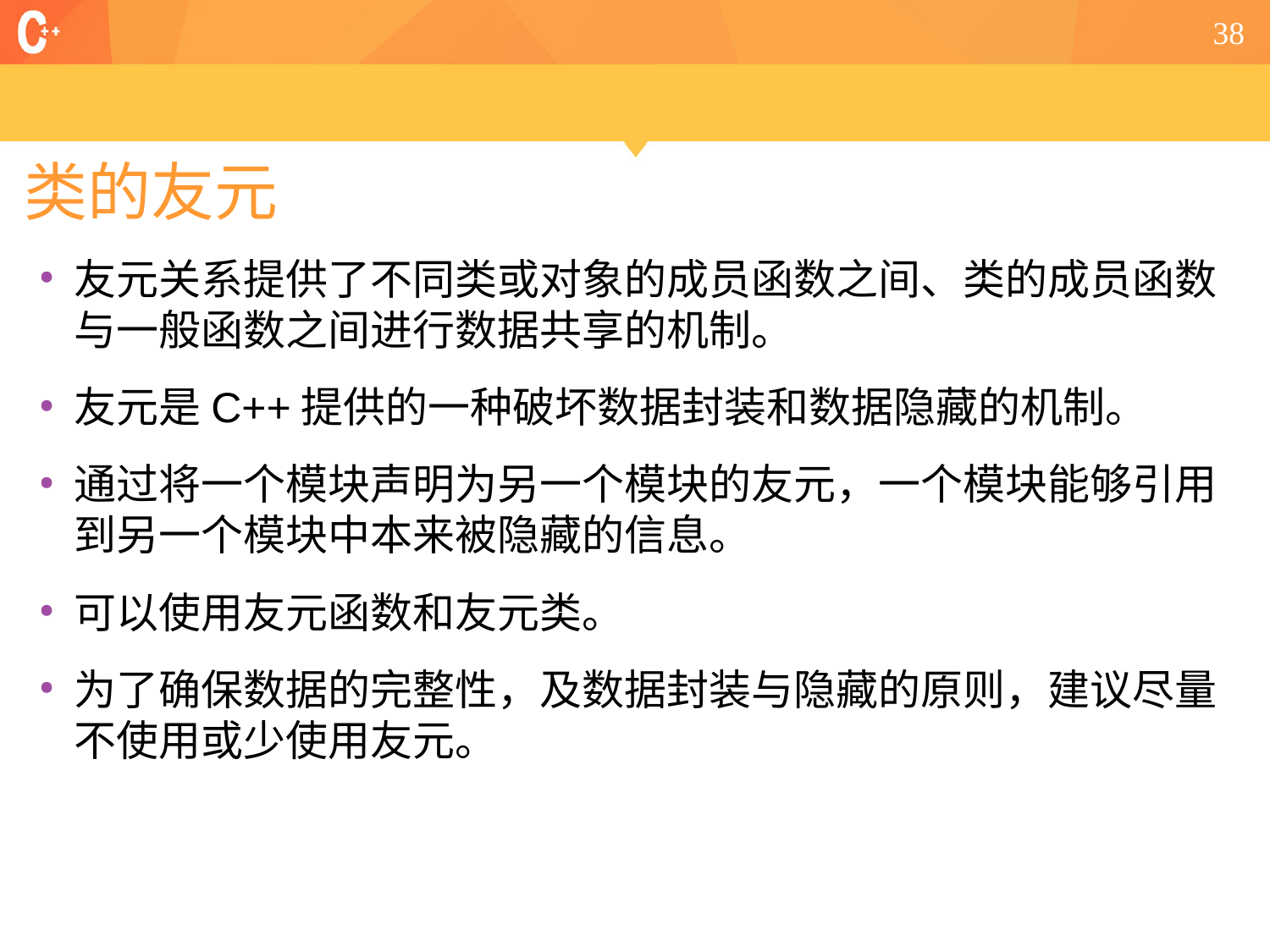

38
# 类的友元
友元关系提供了不同类或对象的成员函数之间、类的成员函数与一般函数之间进行数据共享的机制。
友元是C++提供的一种破坏数据封装和数据隐藏的机制。
通过将一个模块声明为另一个模块的友元，一个模块能够引用到另一个模块中本来被隐藏的信息。
可以使用友元函数和友元类。
为了确保数据的完整性，及数据封装与隐藏的原则，建议尽量不使用或少使用友元。